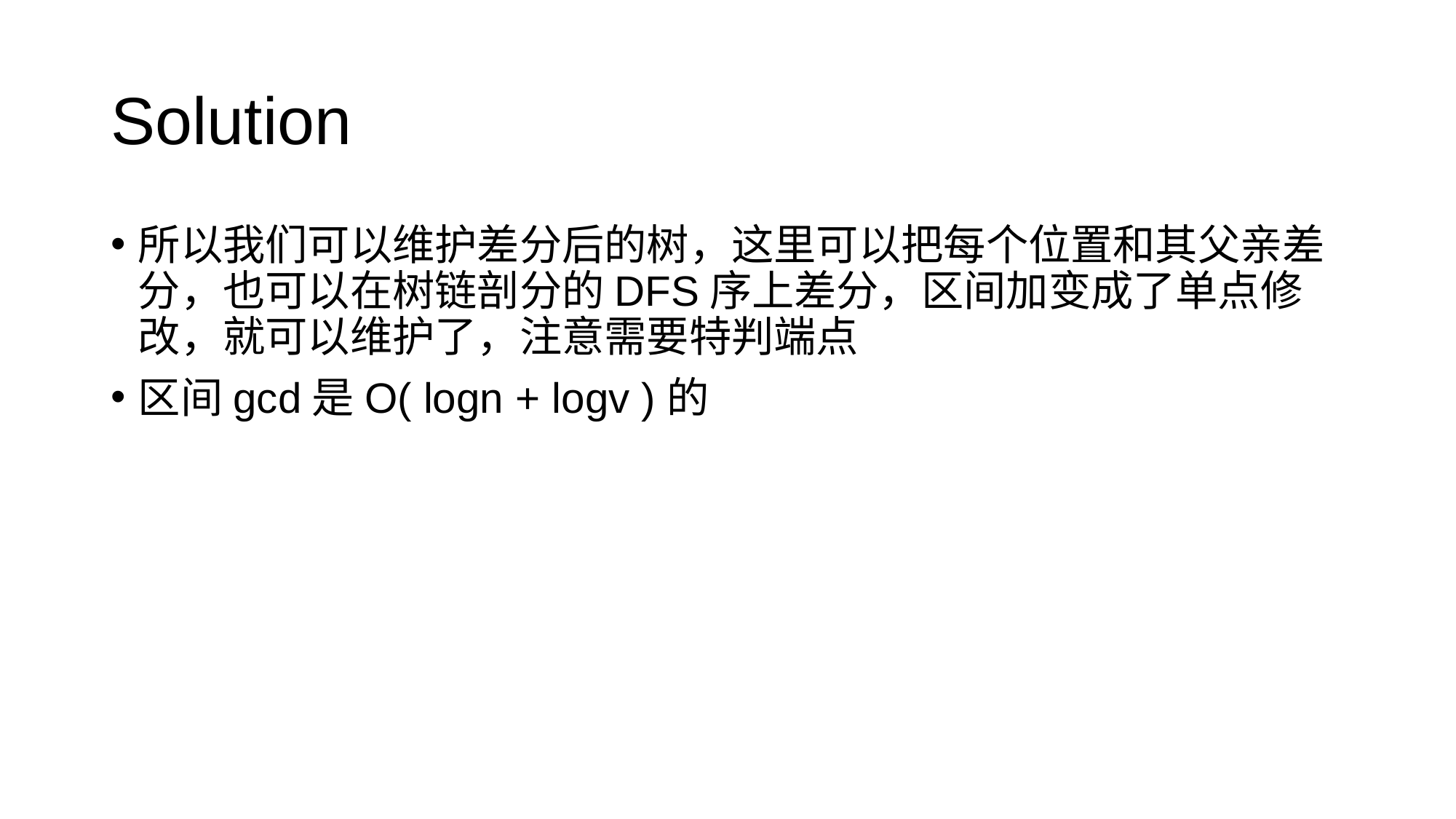

# Solution
所以我们可以维护差分后的树，这里可以把每个位置和其父亲差分，也可以在树链剖分的DFS序上差分，区间加变成了单点修改，就可以维护了，注意需要特判端点
区间gcd是O( logn + logv )的